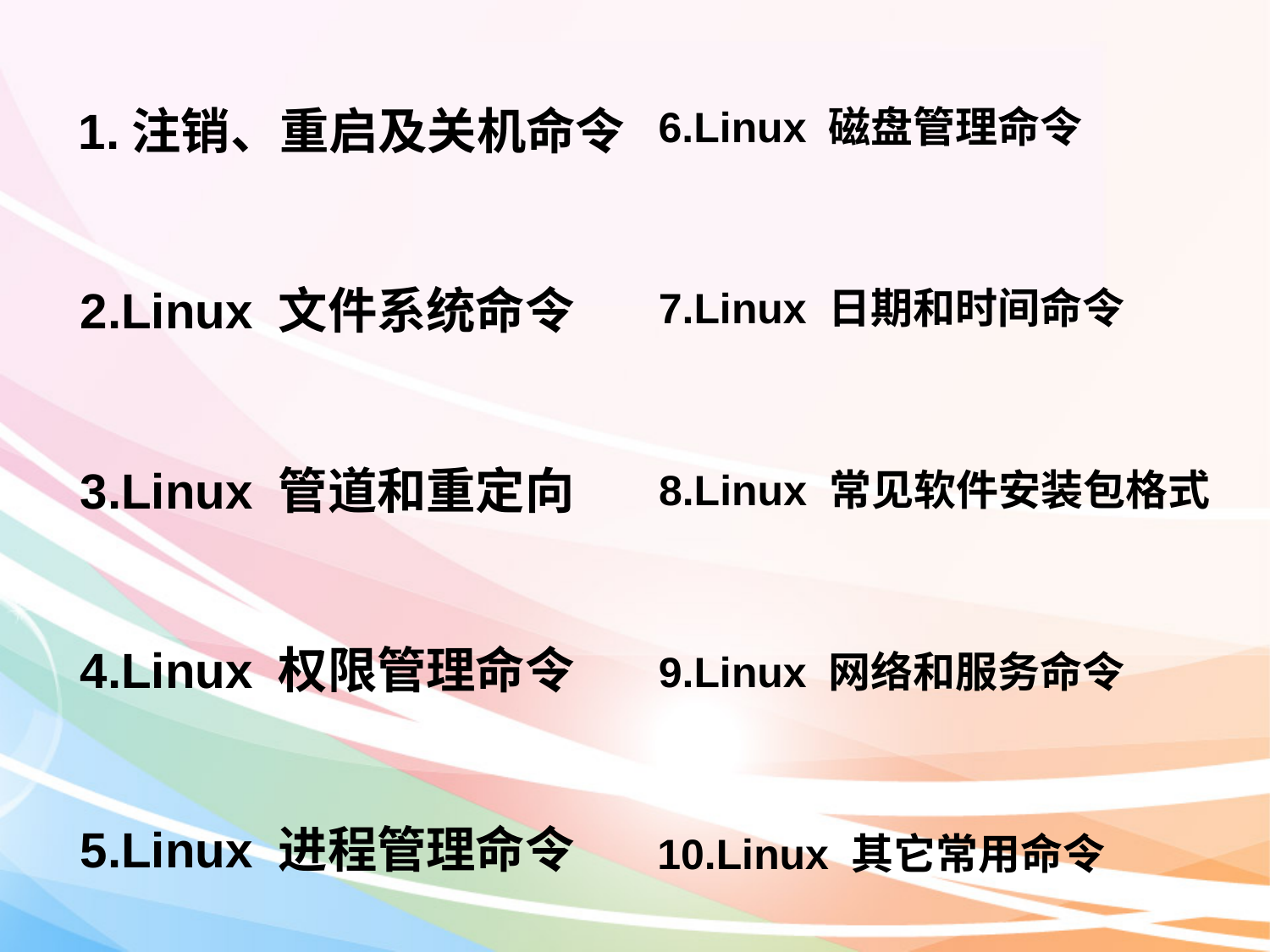

1.注销、重启及关机命令
6.Linux 磁盘管理命令
2.Linux 文件系统命令
7.Linux 日期和时间命令
3.Linux 管道和重定向
8.Linux 常见软件安装包格式
4.Linux 权限管理命令
9.Linux 网络和服务命令
5.Linux 进程管理命令
10.Linux 其它常用命令